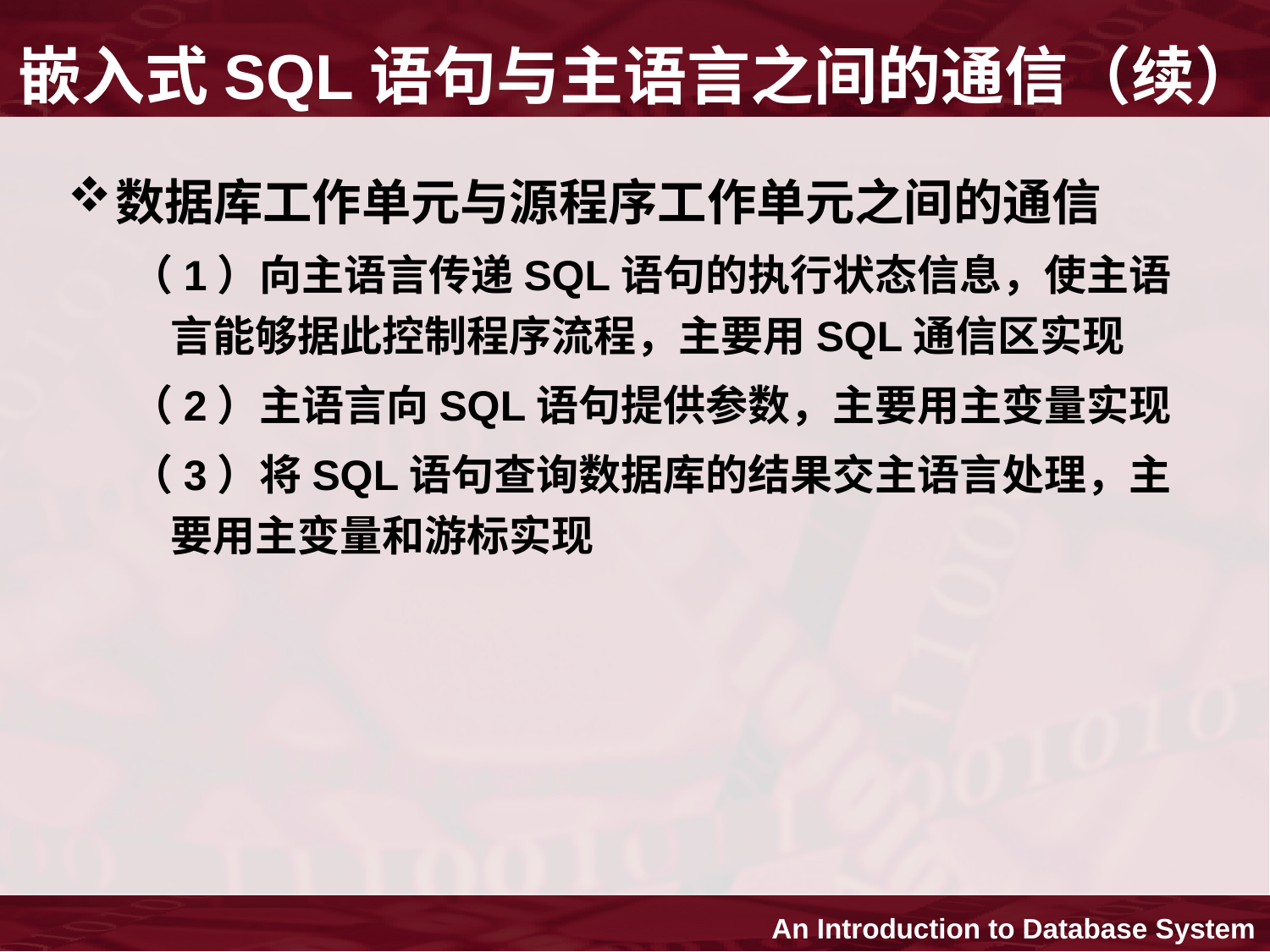

# 嵌入式SQL语句与主语言之间的通信（续）
数据库工作单元与源程序工作单元之间的通信
（1）向主语言传递SQL语句的执行状态信息，使主语言能够据此控制程序流程，主要用SQL通信区实现
（2）主语言向SQL语句提供参数，主要用主变量实现
（3）将SQL语句查询数据库的结果交主语言处理，主要用主变量和游标实现